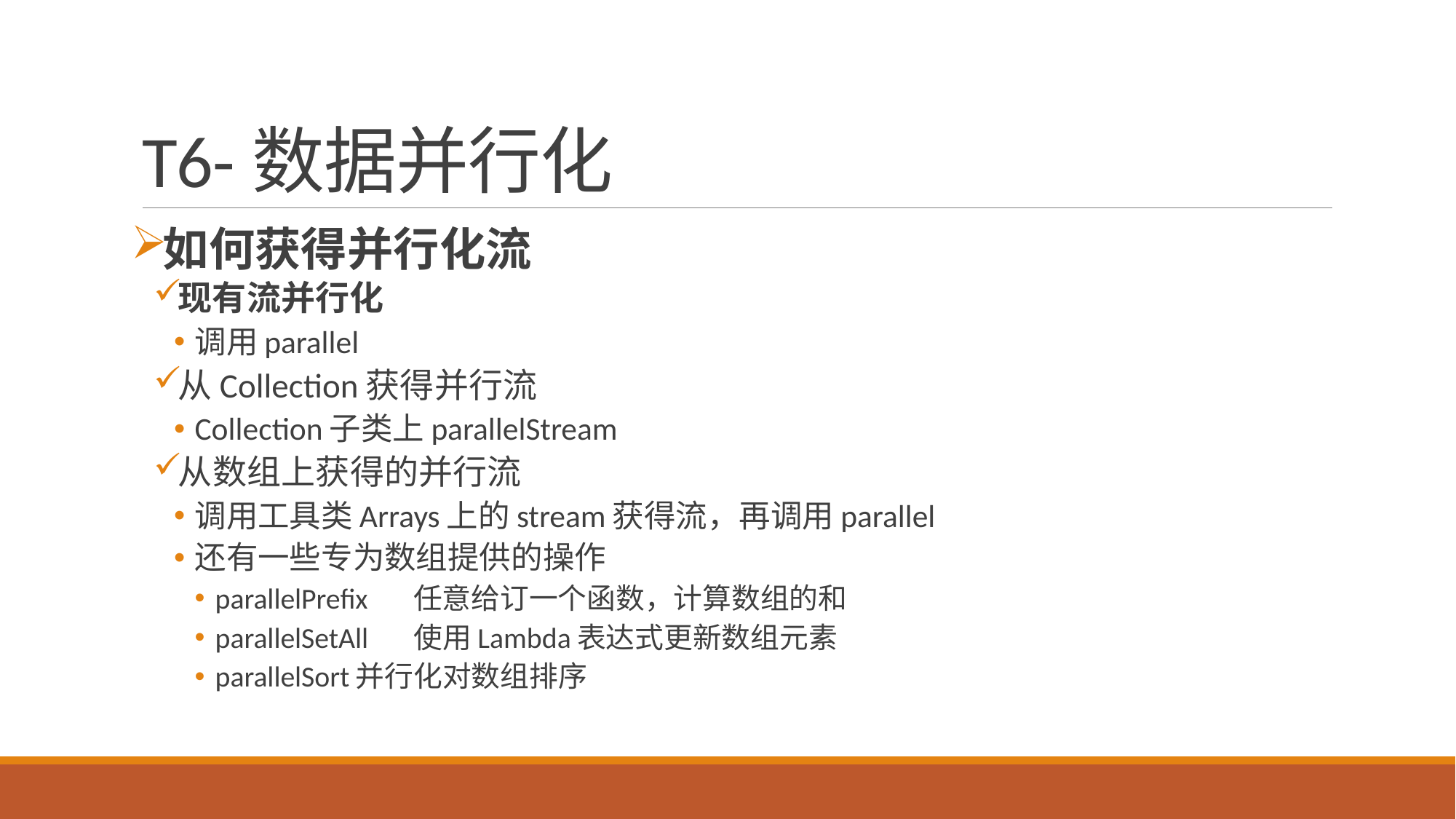

# T6-数据并行化
如何获得并行化流
现有流并行化
调用parallel
从Collection获得并行流
Collection子类上parallelStream
从数组上获得的并行流
调用工具类Arrays上的stream获得流，再调用parallel
还有一些专为数组提供的操作
parallelPrefix      任意给订一个函数，计算数组的和
parallelSetAll      使用Lambda表达式更新数组元素
parallelSort并行化对数组排序